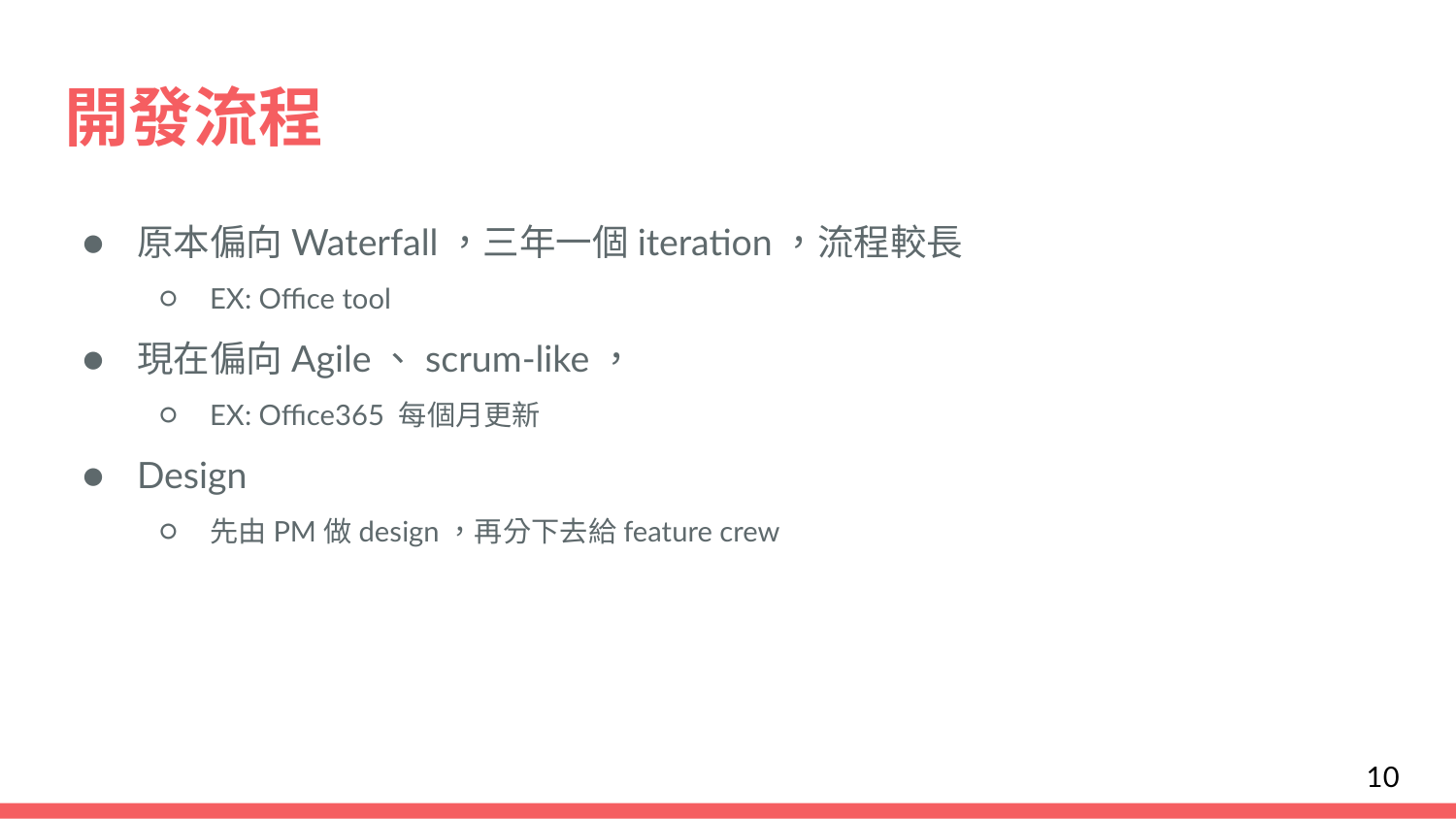

# 開發流程
原本偏向Waterfall，三年一個iteration，流程較長
EX: Office tool
現在偏向Agile、scrum-like，
EX: Office365 每個月更新
Design
先由PM做design，再分下去給feature crew
10